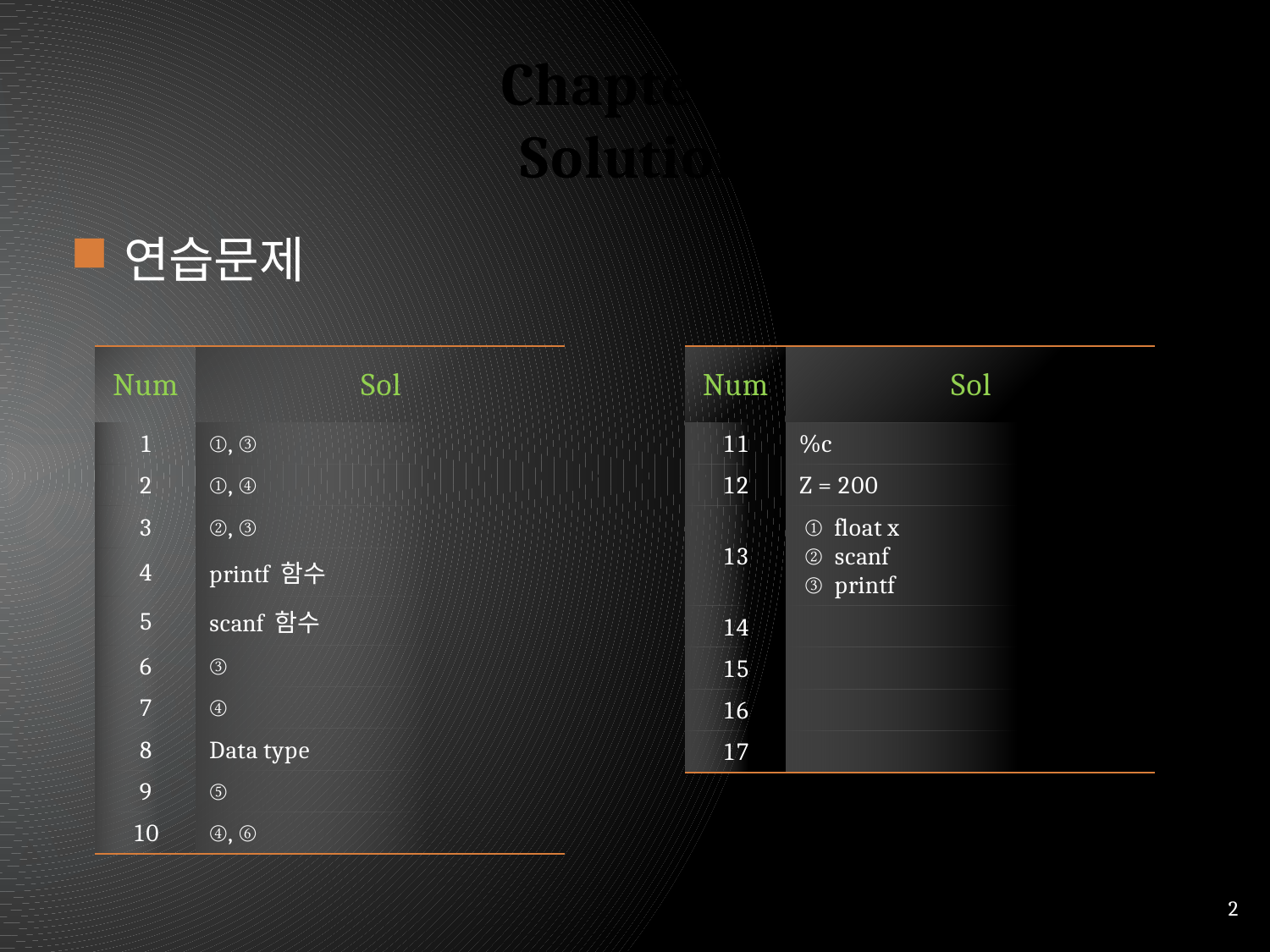

# Chapter 2 Solution
연습문제
| Num | Sol |
| --- | --- |
| 1 | ①, ③ |
| 2 | ①, ④ |
| 3 | ②, ③ |
| 4 | printf 함수 |
| 5 | scanf 함수 |
| 6 | ③ |
| 7 | ④ |
| 8 | Data type |
| 9 | ⑤ |
| 10 | ④, ⑥ |
| Num | Sol |
| --- | --- |
| 11 | %c |
| 12 | Z = 200 |
| 13 | ① float x ② scanf ③ printf |
| 14 |  |
| 15 |  |
| 16 |  |
| 17 |  |
2